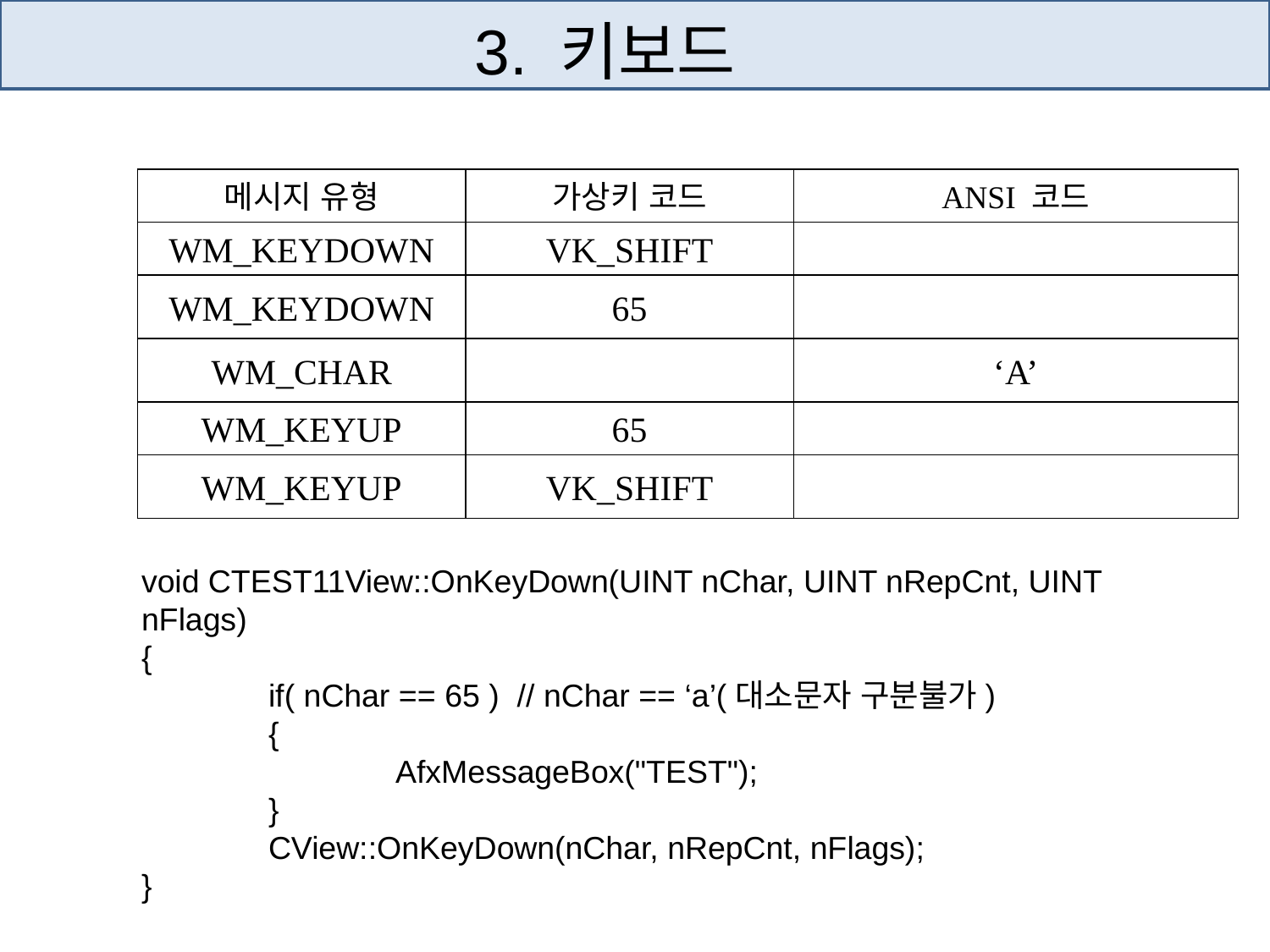

# 3. 키보드
메시지 유형
가상키 코드
ANSI 코드
WM_KEYDOWN
VK_SHIFT

WM_KEYDOWN
65

WM_CHAR

‘A’
WM_KEYUP
65

WM_KEYUP
VK_SHIFT

void CTEST11View::OnKeyDown(UINT nChar, UINT nRepCnt, UINT nFlags)
{
	if( nChar == 65 )  // nChar == ‘a’(대소문자 구분불가)
	{
		AfxMessageBox("TEST");
	}
	CView::OnKeyDown(nChar, nRepCnt, nFlags);
}